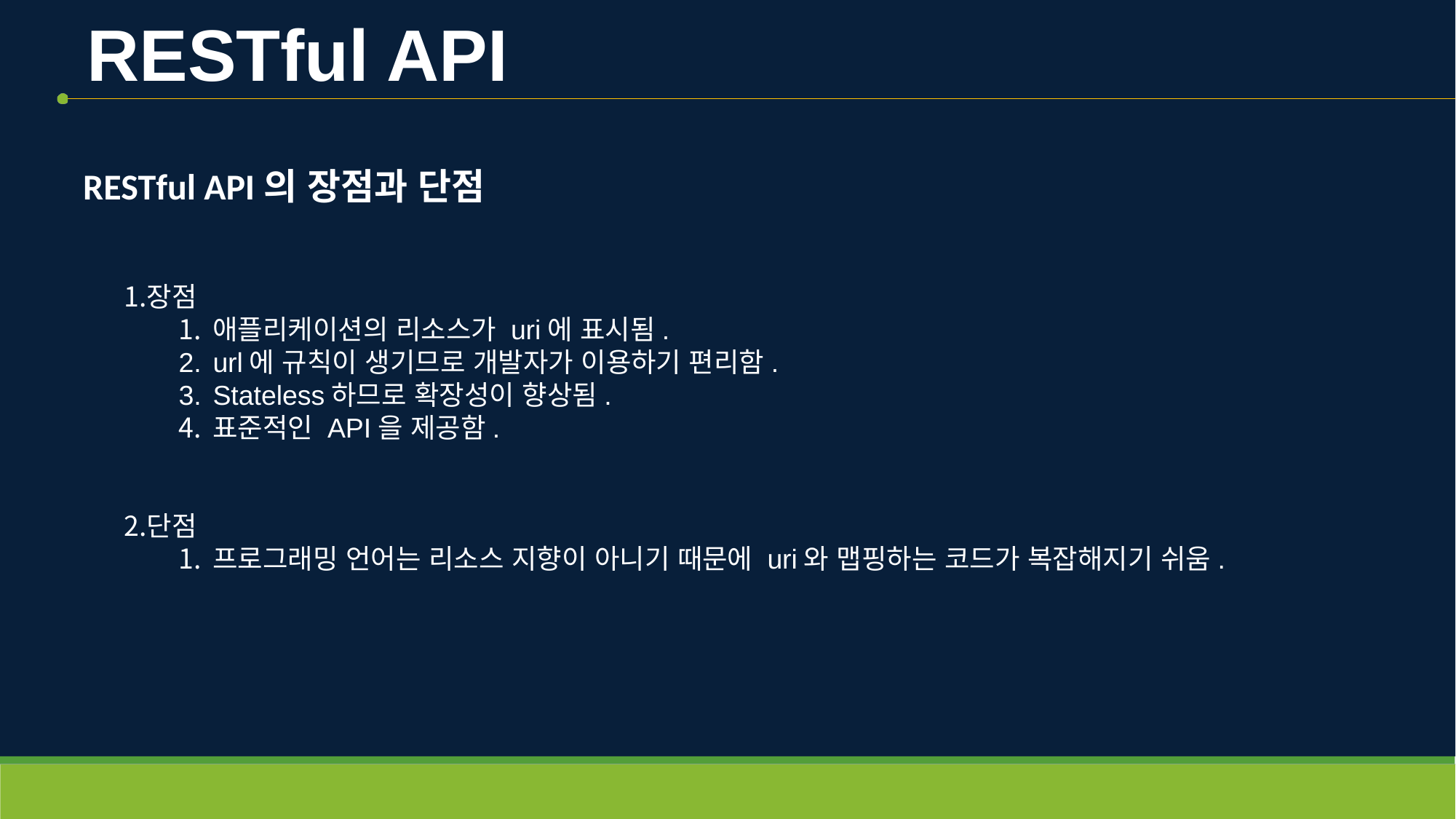

# RESTful API

RESTful API의 장점과 단점
장점
애플리케이션의 리소스가 uri에 표시됨.
url에 규칙이 생기므로 개발자가 이용하기 편리함.
Stateless하므로 확장성이 향상됨.
표준적인 API을 제공함.

단점
프로그래밍 언어는 리소스 지향이 아니기 때문에 uri와 맵핑하는 코드가 복잡해지기 쉬움.